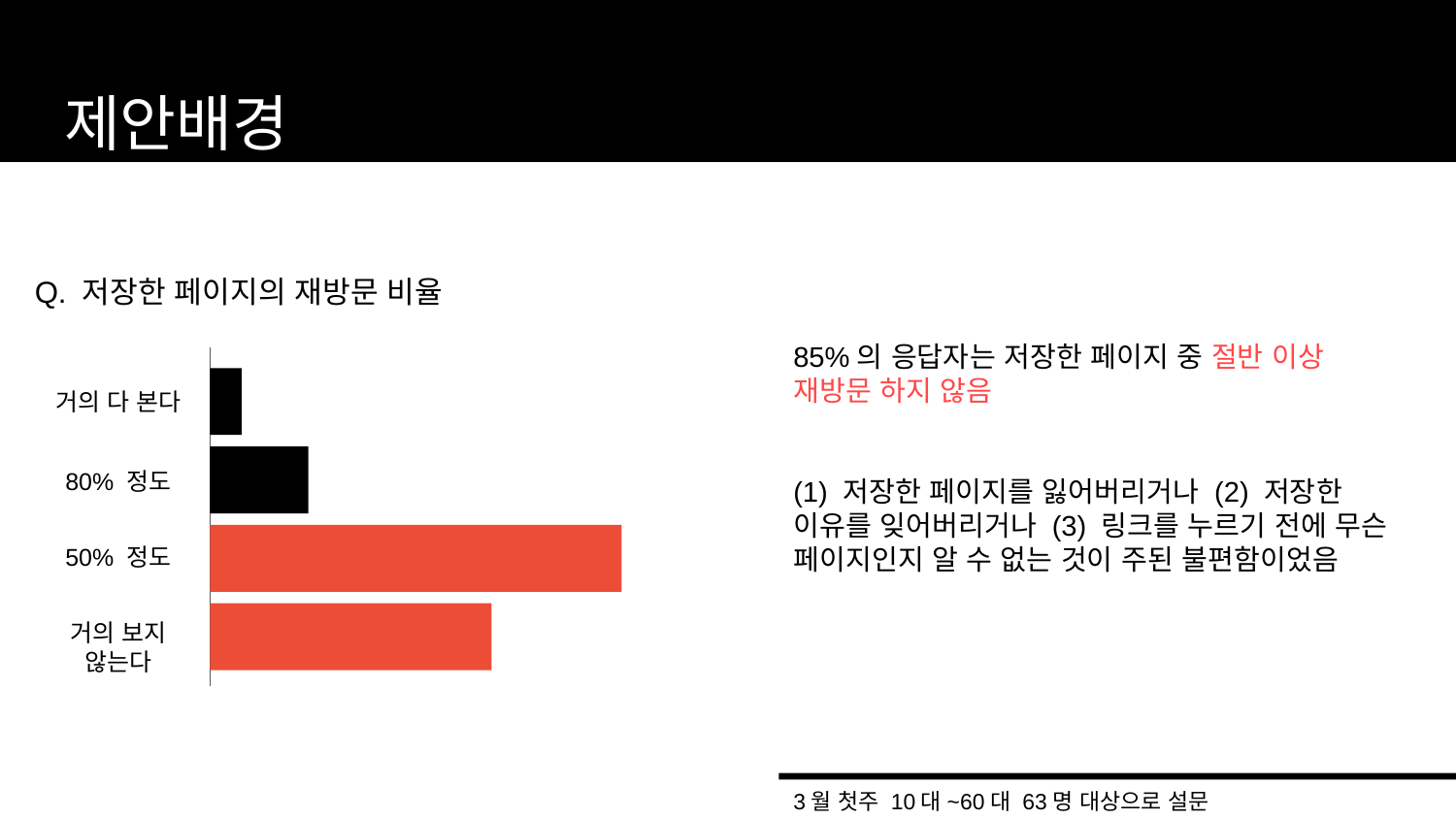

# 제안배경
Q. 저장한 페이지의 재방문 비율
85%의 응답자는 저장한 페이지 중 절반 이상 재방문 하지 않음

거의 다 본다

80% 정도
(1) 저장한 페이지를 잃어버리거나 (2) 저장한 이유를 잊어버리거나 (3) 링크를 누르기 전에 무슨 페이지인지 알 수 없는 것이 주된 불편함이었음

50% 정도

거의 보지 않는다
3월 첫주 10대~60대 63명 대상으로 설문